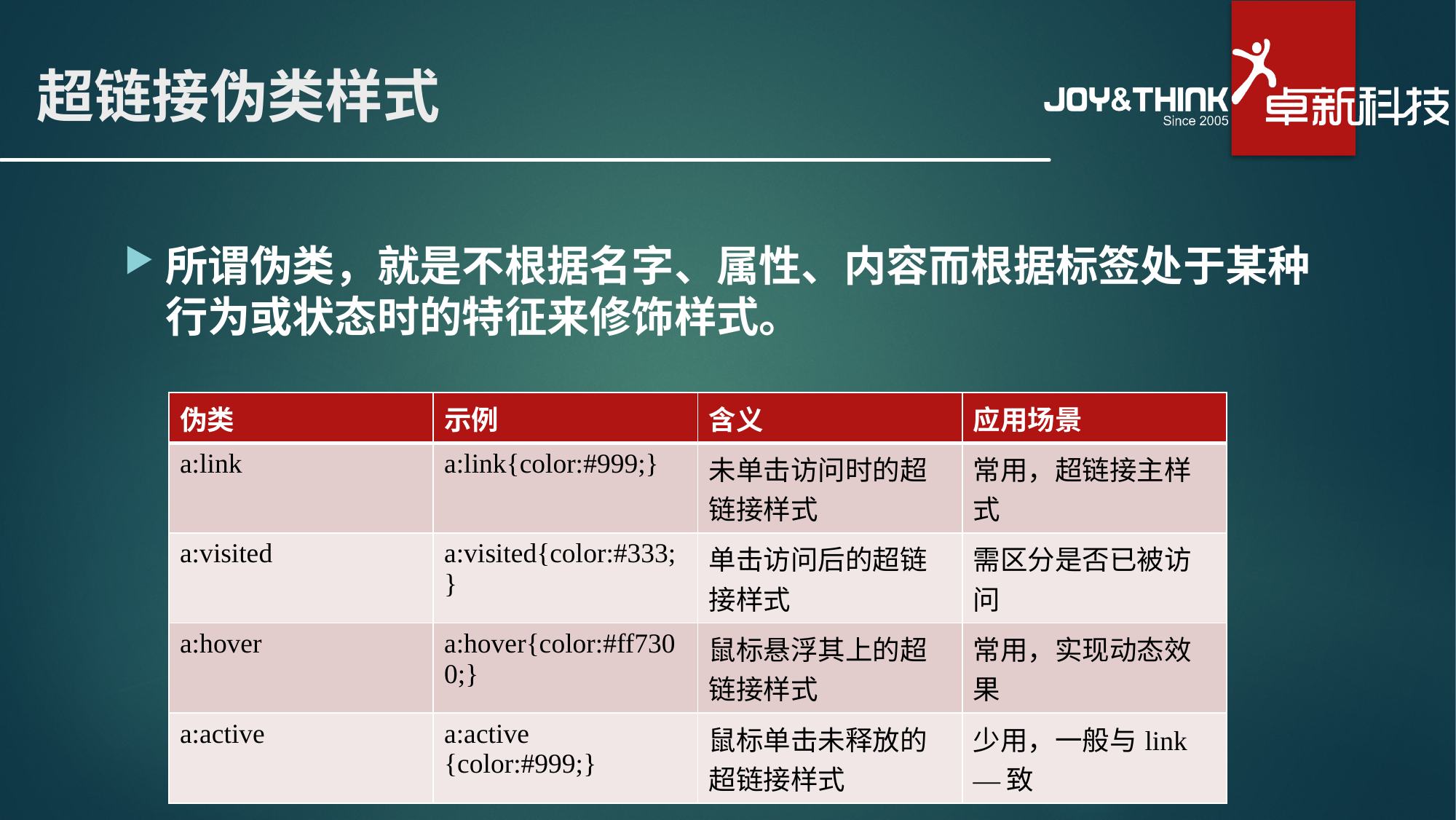

# 超链接伪类样式
所谓伪类，就是不根据名字、属性、内容而根据标签处于某种行为或状态时的特征来修饰样式。
| 伪类 | 示例 | 含义 | 应用场景 |
| --- | --- | --- | --- |
| a:link | a:link{color:#999;} | 未单击访问时的超链接样式 | 常用，超链接主样式 |
| a:visited | a:visited{color:#333;} | 单击访问后的超链接样式 | 需区分是否已被访问 |
| a:hover | a:hover{color:#ff7300;} | 鼠标悬浮其上的超链接样式 | 常用，实现动态效果 |
| a:active | a:active {color:#999;} | 鼠标单击未释放的超链接样式 | 少用，一般与link —致 |